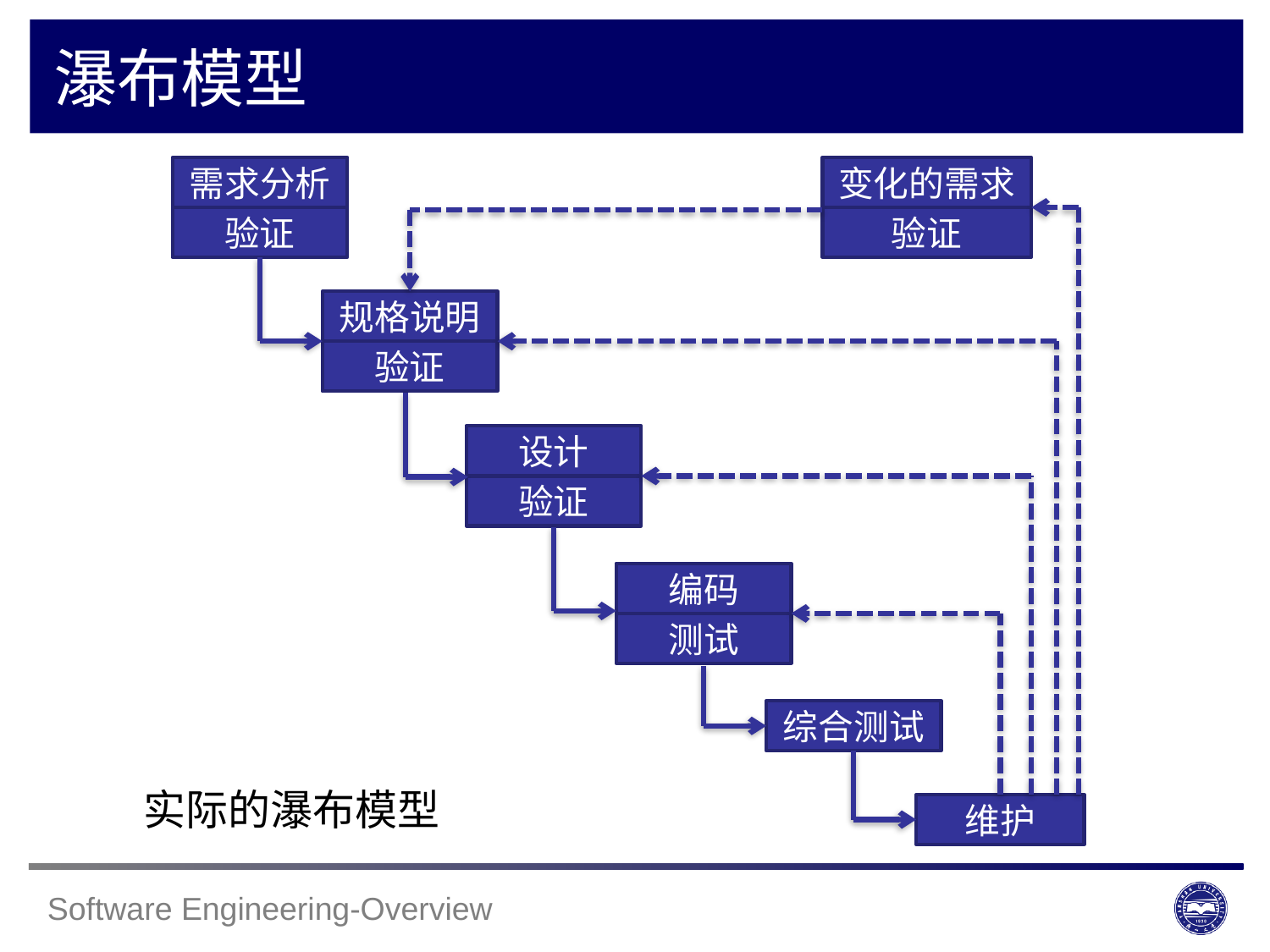

瀑布模型
需求分析
变化的需求
验证
验证
规格说明
验证
设计
验证
编码
测试
综合测试
实际的瀑布模型
维护